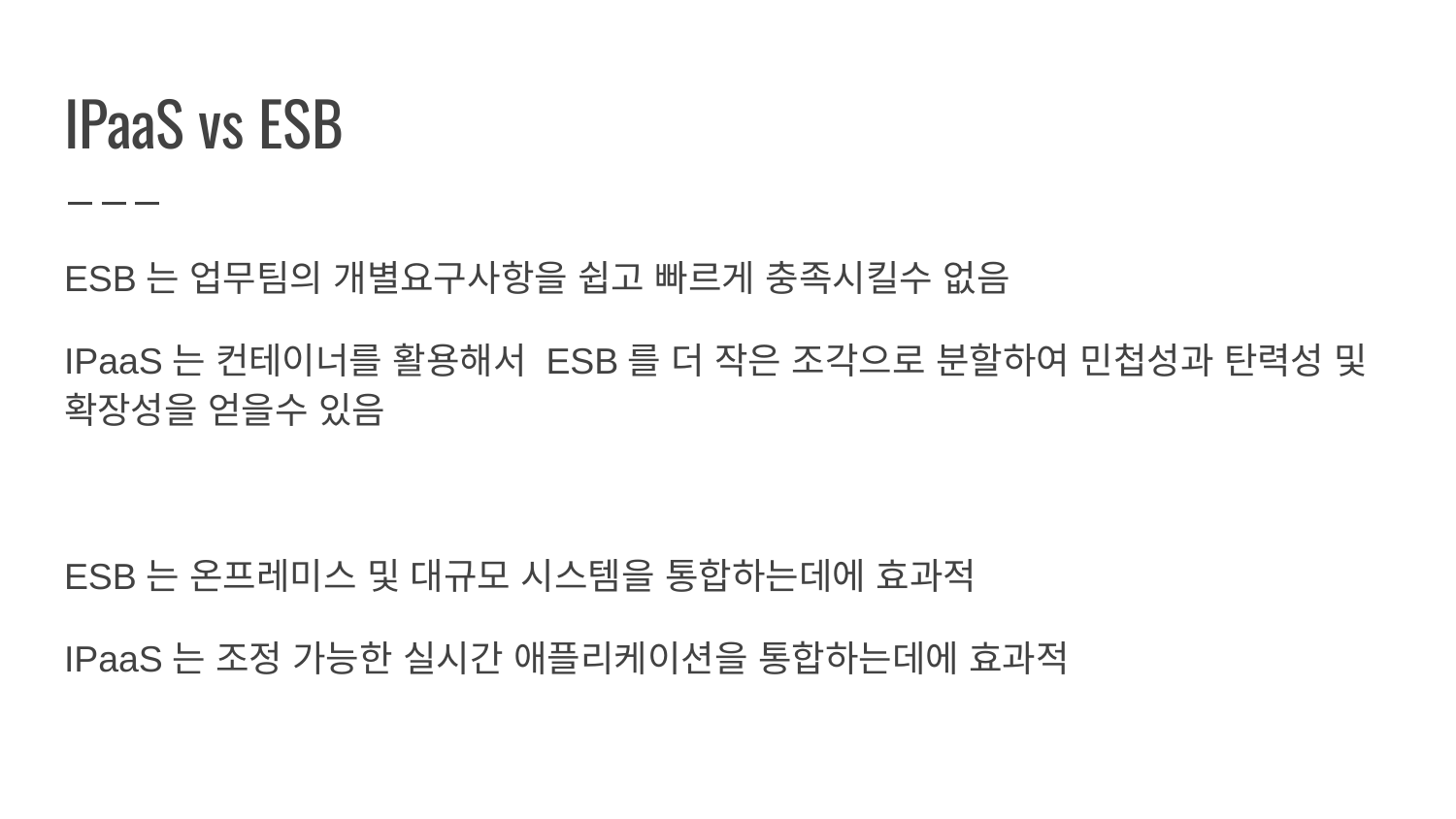

# IPaaS vs ESB
ESB는 업무팀의 개별요구사항을 쉽고 빠르게 충족시킬수 없음
IPaaS는 컨테이너를 활용해서 ESB를 더 작은 조각으로 분할하여 민첩성과 탄력성 및 확장성을 얻을수 있음

ESB는 온프레미스 및 대규모 시스템을 통합하는데에 효과적
IPaaS는 조정 가능한 실시간 애플리케이션을 통합하는데에 효과적